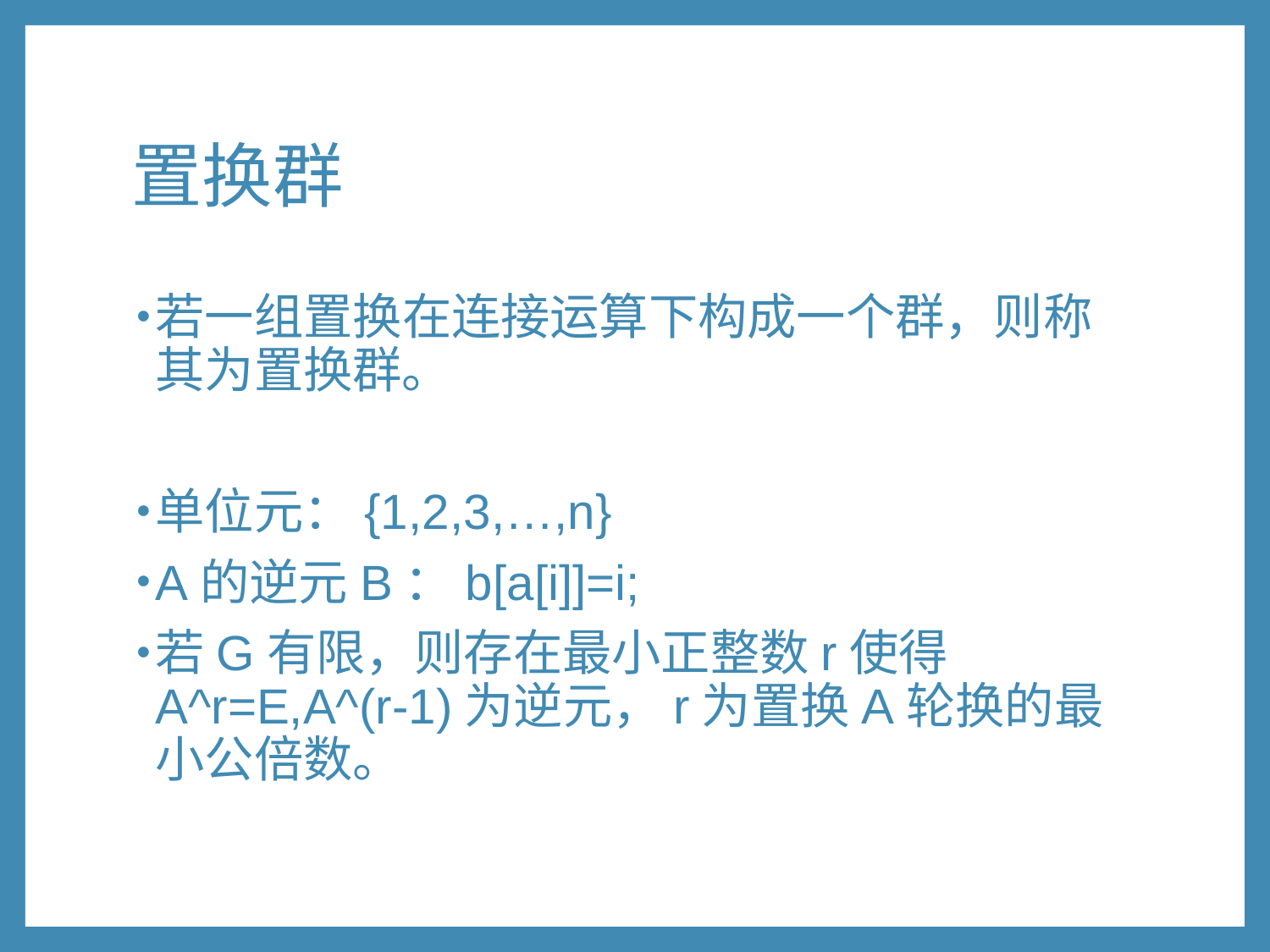

# 置换群
若一组置换在连接运算下构成一个群，则称其为置换群。

单位元：{1,2,3,…,n}
A的逆元B：b[a[i]]=i;
若G有限，则存在最小正整数r使得A^r=E,A^(r-1)为逆元，r为置换A轮换的最小公倍数。